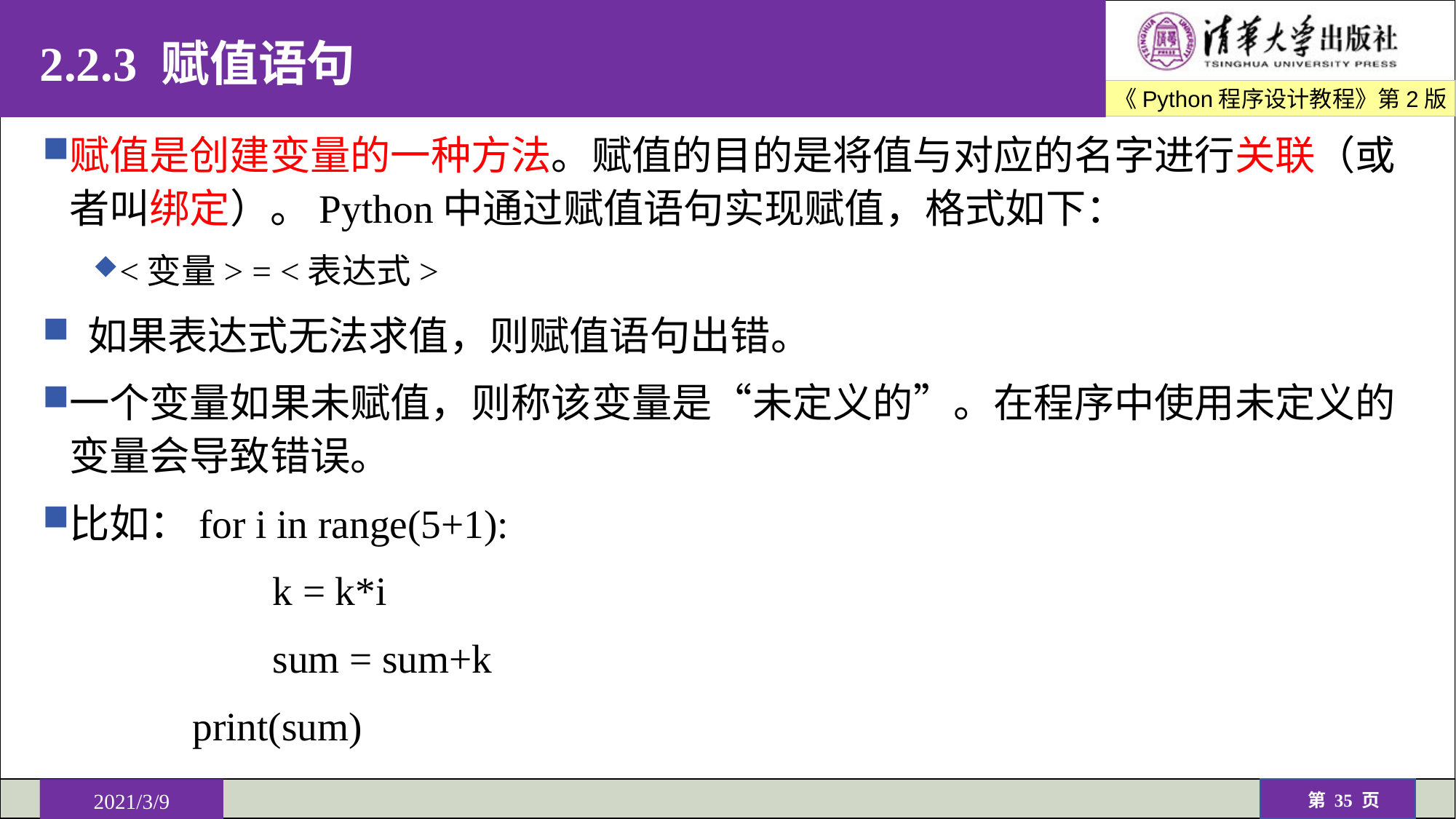

# 2.2.3 赋值语句
赋值是创建变量的一种方法。赋值的目的是将值与对应的名字进行关联（或者叫绑定）。Python中通过赋值语句实现赋值，格式如下：
<变量> = <表达式>
 如果表达式无法求值，则赋值语句出错。
一个变量如果未赋值，则称该变量是“未定义的”。在程序中使用未定义的变量会导致错误。
比如：for i in range(5+1):
                       k = k*i
                       sum = sum+k
               print(sum)